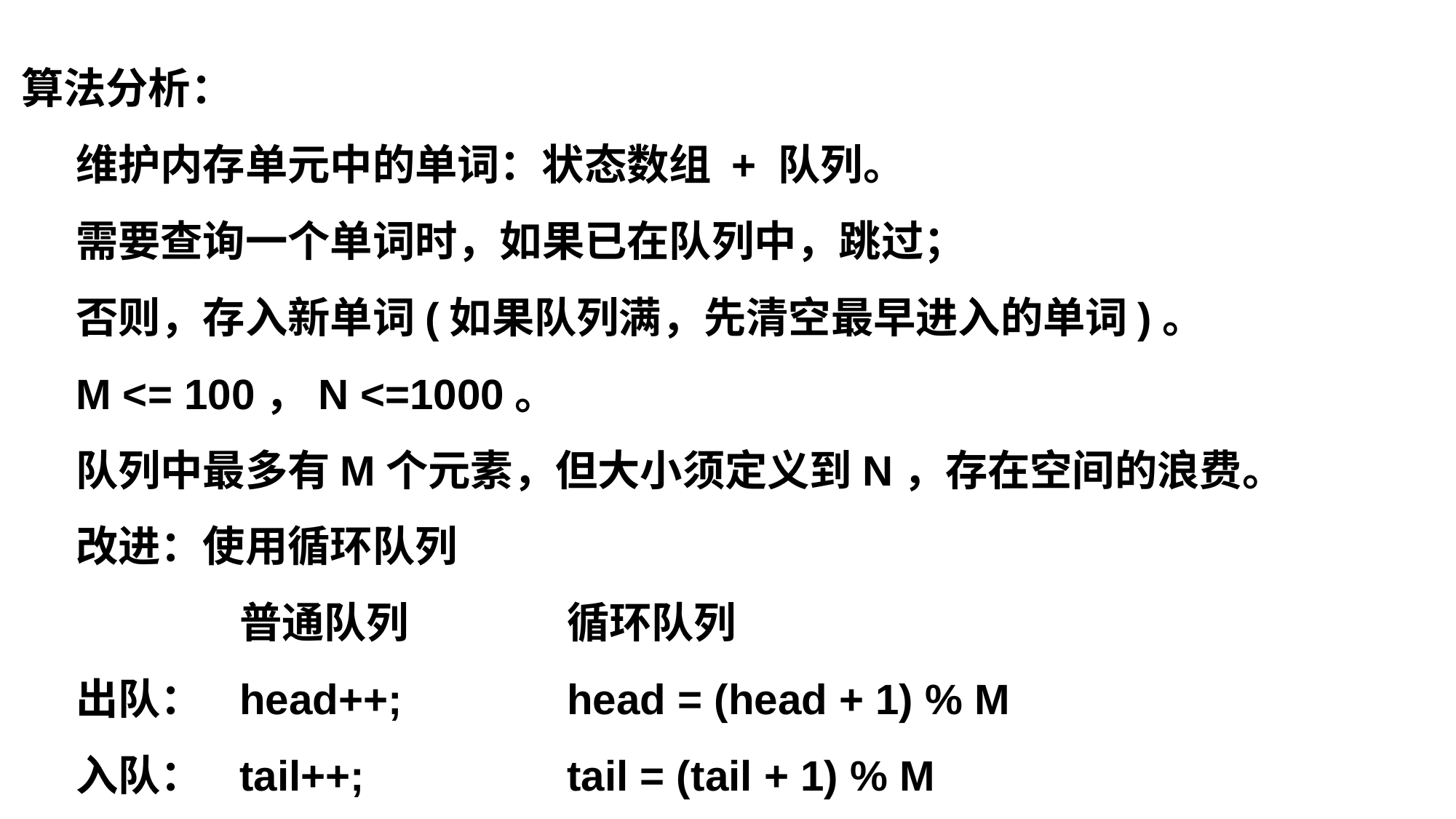

算法分析：
维护内存单元中的单词：状态数组 + 队列。
需要查询一个单词时，如果已在队列中，跳过；
否则，存入新单词(如果队列满，先清空最早进入的单词)。
M <= 100，N <=1000。
队列中最多有M个元素，但大小须定义到N，存在空间的浪费。
改进：使用循环队列
		普通队列		循环队列
出队：	head++;		head = (head + 1) % M
入队：	tail++;		tail = (tail + 1) % M